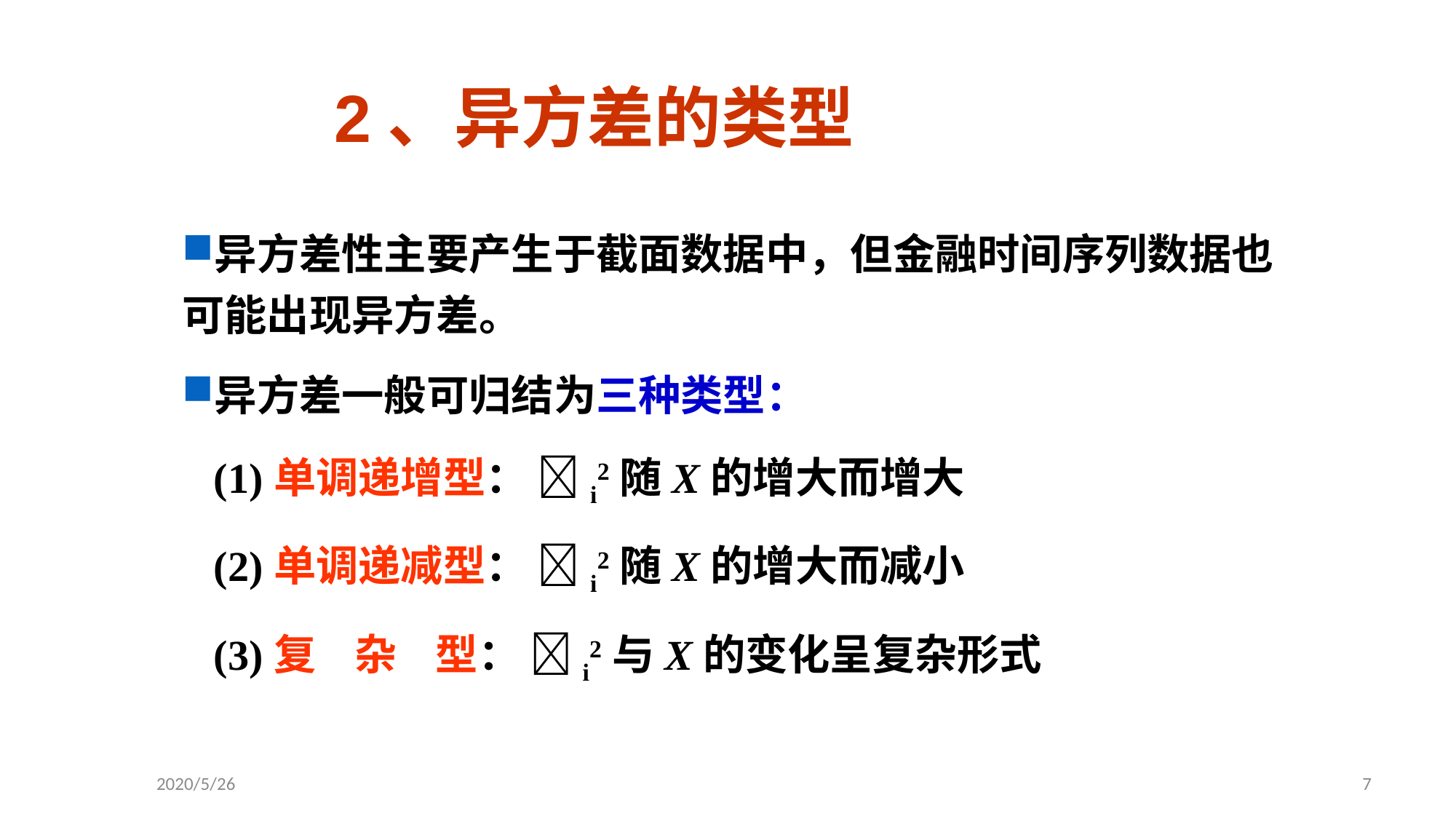

# 2、异方差的类型

异方差性主要产生于截面数据中，但金融时间序列数据也可能出现异方差。
异方差一般可归结为三种类型：
   (1)单调递增型： σi2随X的增大而增大
   (2)单调递减型： σi2随X的增大而减小
   (3)复    杂    型： σi2与X的变化呈复杂形式

2020/5/26
7